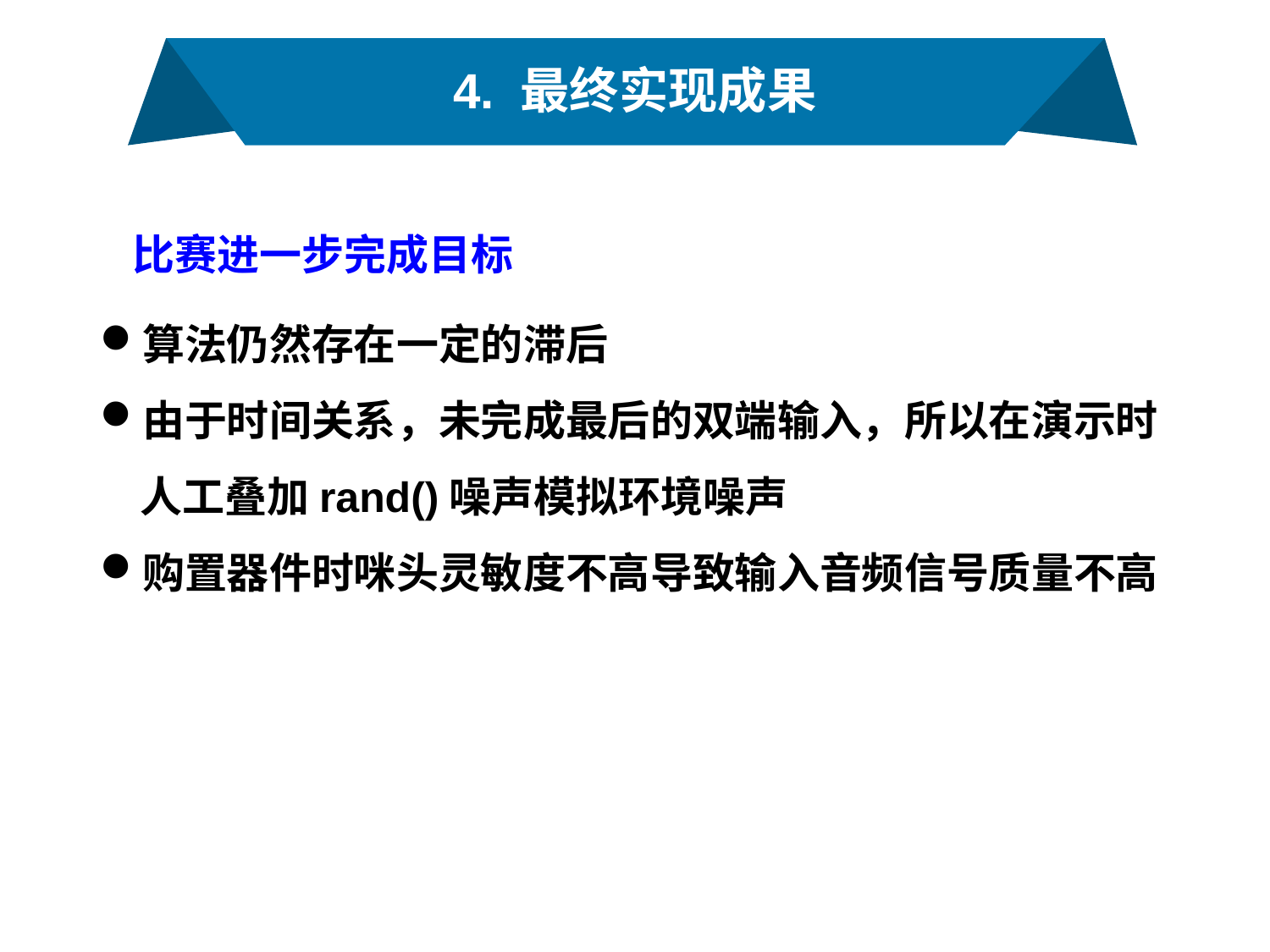

4. 最终实现成果
比赛进一步完成目标
算法仍然存在一定的滞后
由于时间关系，未完成最后的双端输入，所以在演示时人工叠加rand()噪声模拟环境噪声
购置器件时咪头灵敏度不高导致输入音频信号质量不高